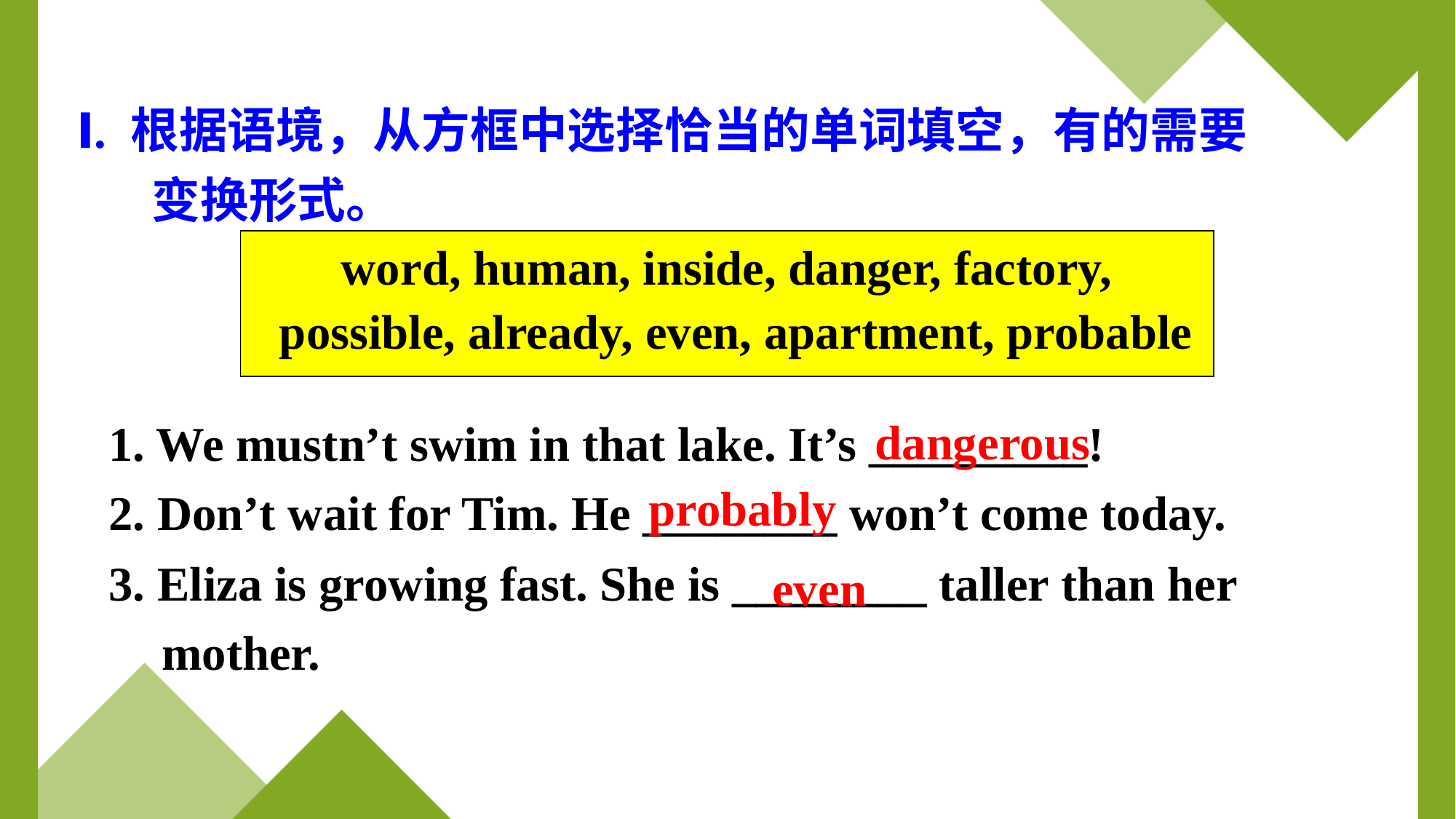

Ⅰ. 根据语境，从方框中选择恰当的单词填空，有的需要变换形式。
| word, human, inside, danger, factory, possible, already, even, apartment, probable |
| --- |
dangerous
1. We mustn’t swim in that lake. It’s _________!
2. Don’t wait for Tim. He ________ won’t come today.
3. Eliza is growing fast. She is ________ taller than her mother.
probably
even